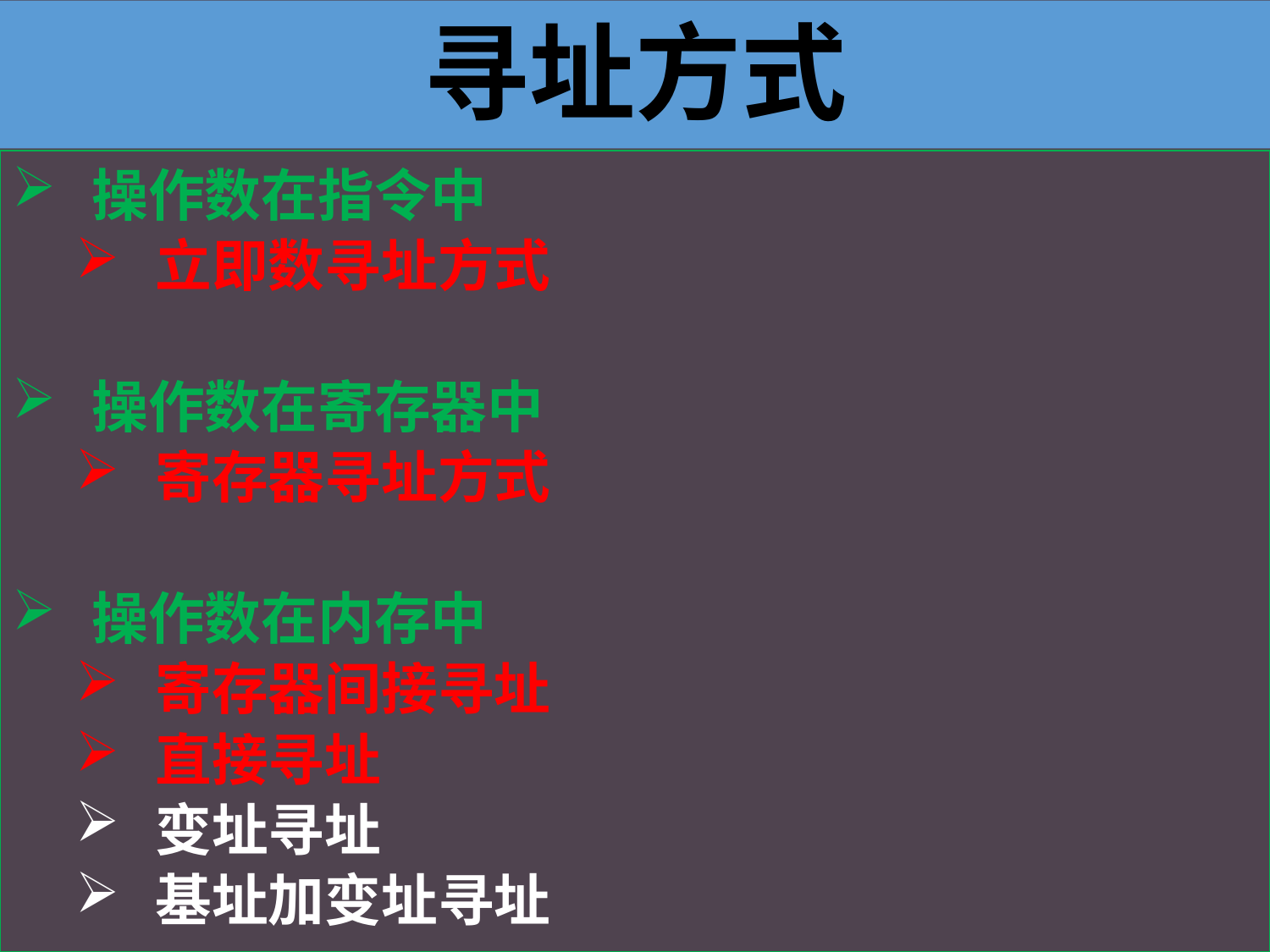

寻址方式
操作数在指令中
立即数寻址方式

操作数在寄存器中
寄存器寻址方式

操作数在内存中
寄存器间接寻址
直接寻址
变址寻址
基址加变址寻址